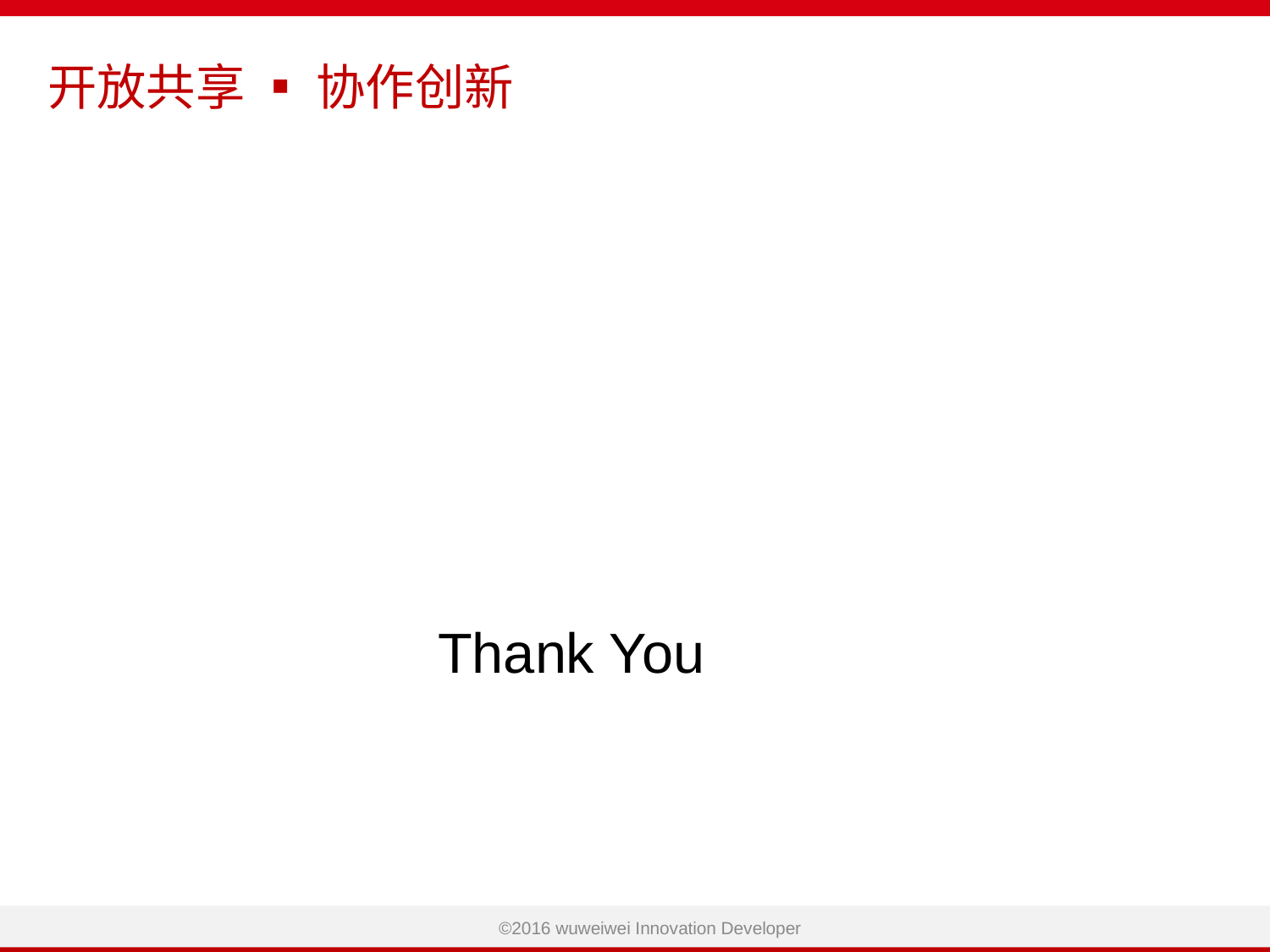

开放共享 ▪ 协作创新
Thank You
©2016 wuweiwei Innovation Developer